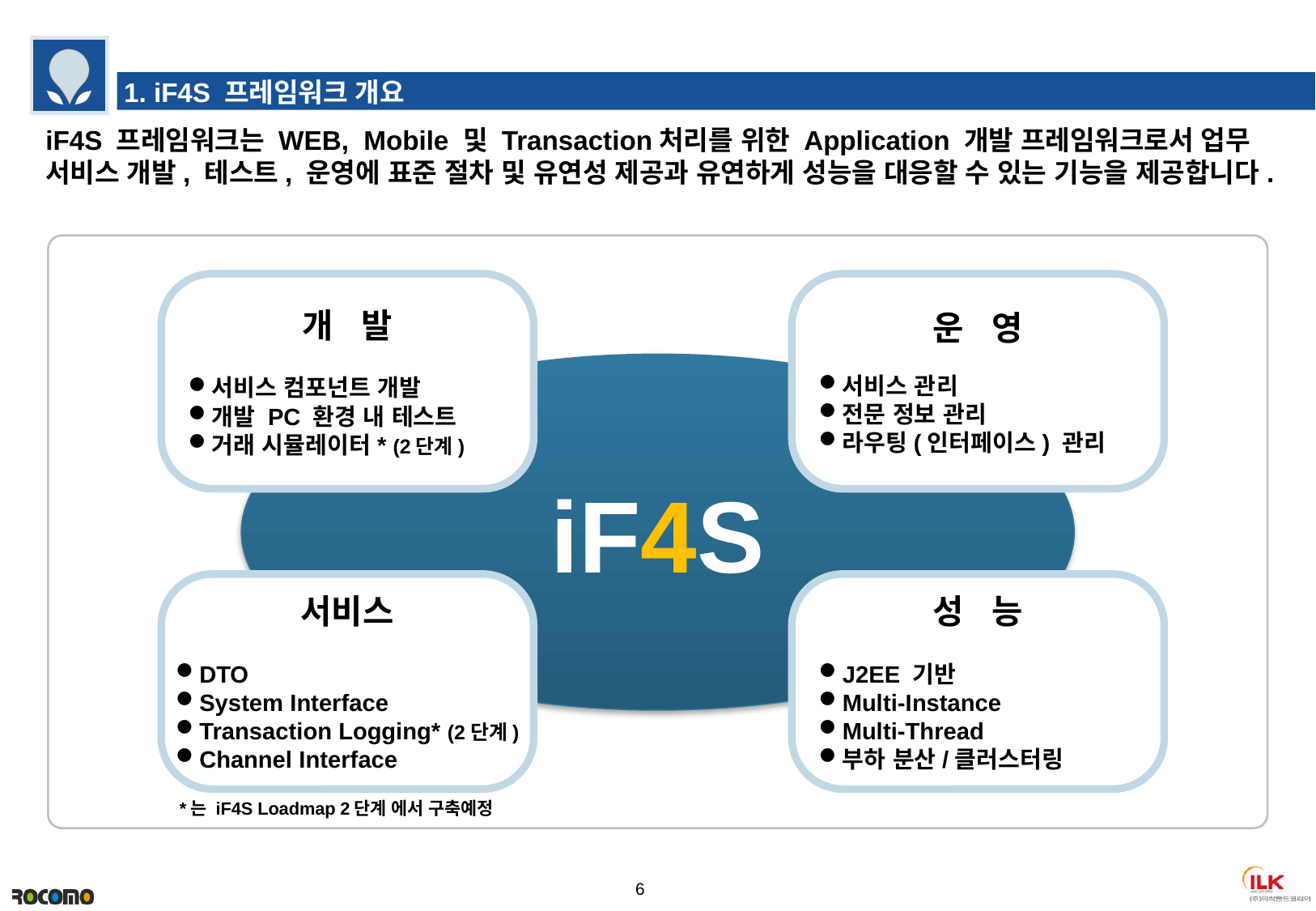

1. iF4S 프레임워크 개요
# iF4S 프레임워크는 WEB,  Mobile 및 Transaction처리를 위한 Application 개발 프레임워크로서 업무 서비스 개발, 테스트, 운영에 표준 절차 및 유연성 제공과 유연하게 성능을 대응할 수 있는 기능을 제공합니다.

개   발

서비스 컴포넌트 개발
개발 PC 환경 내 테스트
거래 시뮬레이터* (2단계)
운   영

서비스 관리
전문 정보 관리
라우팅(인터페이스) 관리
iF4S
서비스

DTO
System Interface
Transaction Logging* (2단계)
Channel Interface
성   능

J2EE 기반
Multi-Instance
Multi-Thread
부하 분산/클러스터링
*는 iF4S Loadmap 2단계 에서 구축예정